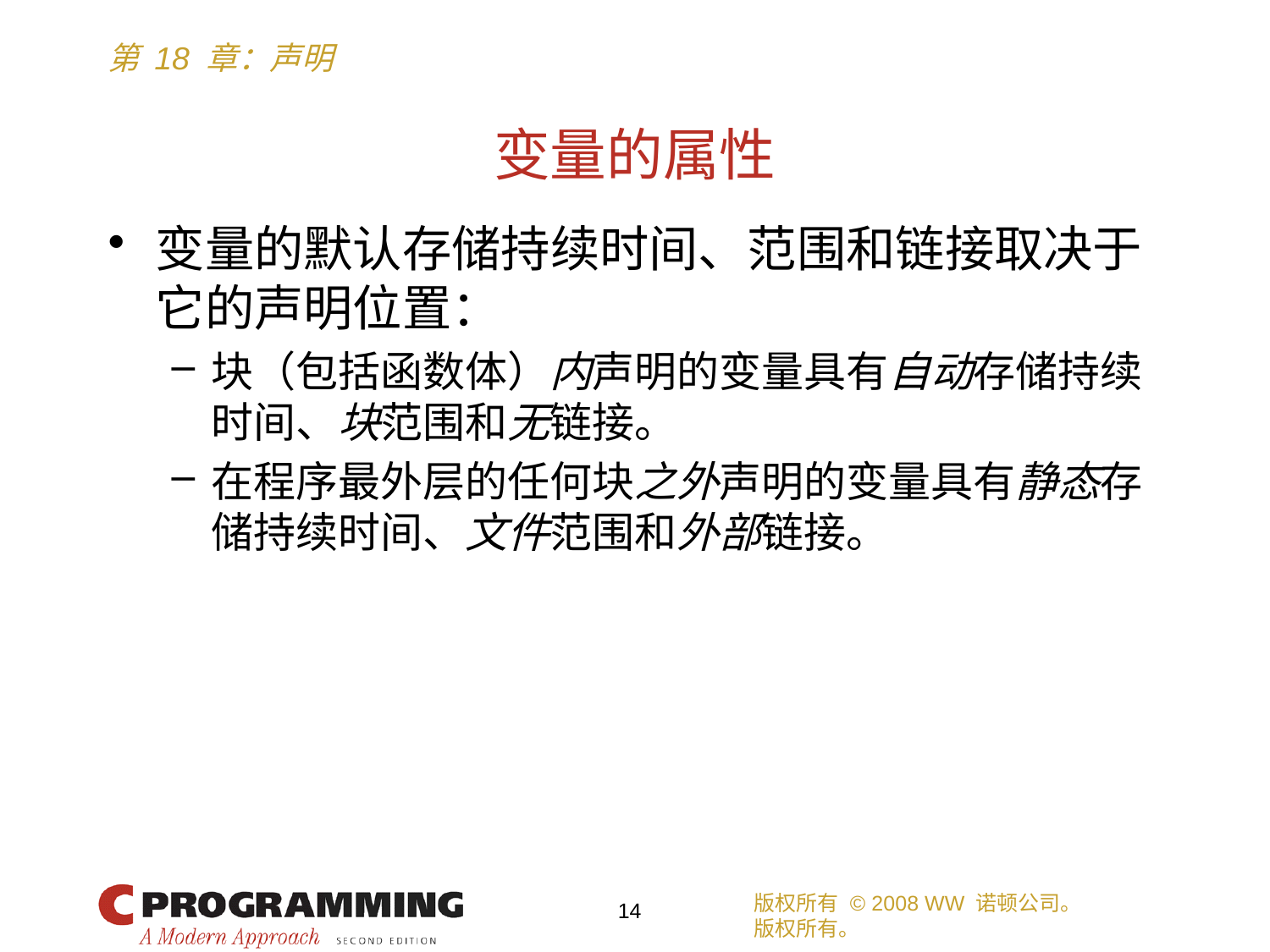

# 变量的属性
变量的默认存储持续时间、范围和链接取决于它的声明位置：
块（包括函数体）内声明的变量具有自动存储持续时间、块范围和无链接。
在程序最外层的任何块之外声明的变量具有静态存储持续时间、文件范围和外部链接。
版权所有 © 2008 WW 诺顿公司。
版权所有。
14